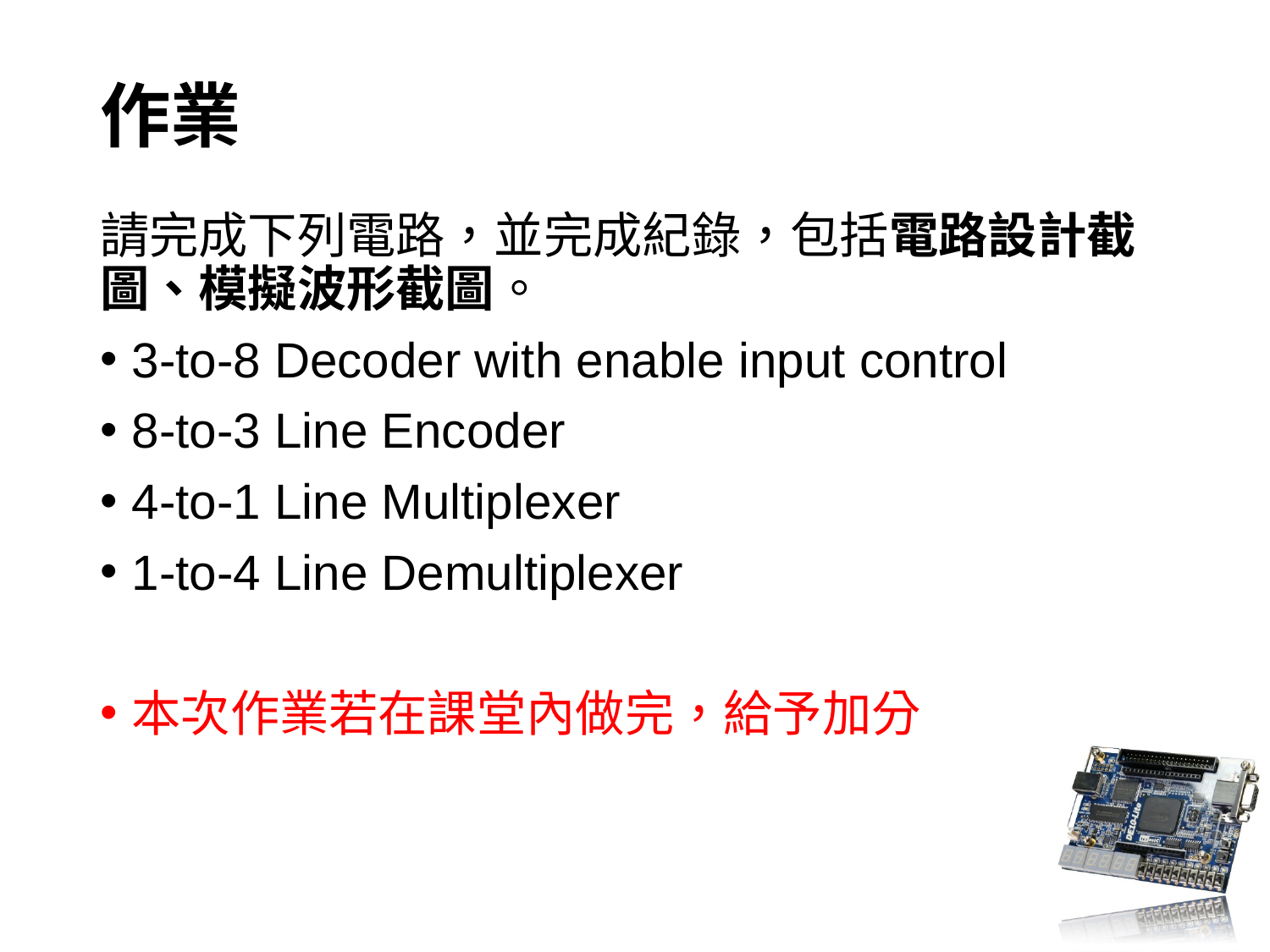

# 作業
請完成下列電路，並完成紀錄，包括電路設計截圖、模擬波形截圖。
3-to-8 Decoder with enable input control
8-to-3 Line Encoder
4-to-1 Line Multiplexer
1-to-4 Line Demultiplexer

本次作業若在課堂內做完，給予加分